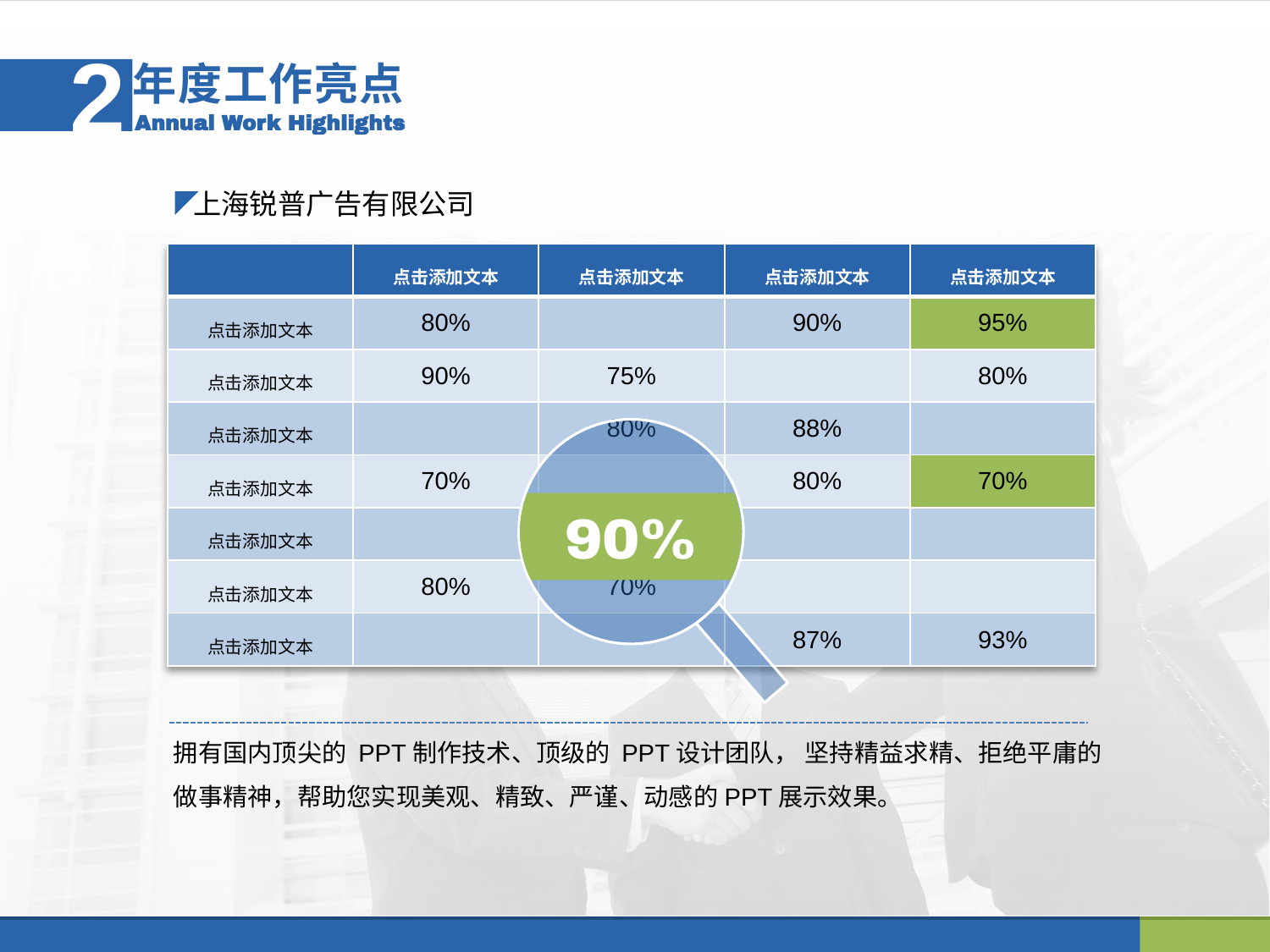

2
年度工作亮点

Annual Work Highlights
上海锐普广告有限公司

|  | 点击添加文本 | 点击添加文本 | 点击添加文本 | 点击添加文本 |
| --- | --- | --- | --- | --- |
| 点击添加文本 | 80% |  | 90% | 95% |
| 点击添加文本 | 90% | 75% |  | 80% |
| 点击添加文本 |  | 80% | 88% |  |
| 点击添加文本 | 70% |  | 80% | 70% |
| 点击添加文本 |  | 90% |  |  |
| 点击添加文本 | 80% | 70% |  |  |
| 点击添加文本 |  |  | 87% | 93% |

90%
拥有国内顶尖的 PPT制作技术、顶级的 PPT设计团队， 坚持精益求精、拒绝平庸的做事精神，帮助您实现美观、精致、严谨、动感的PPT展示效果。